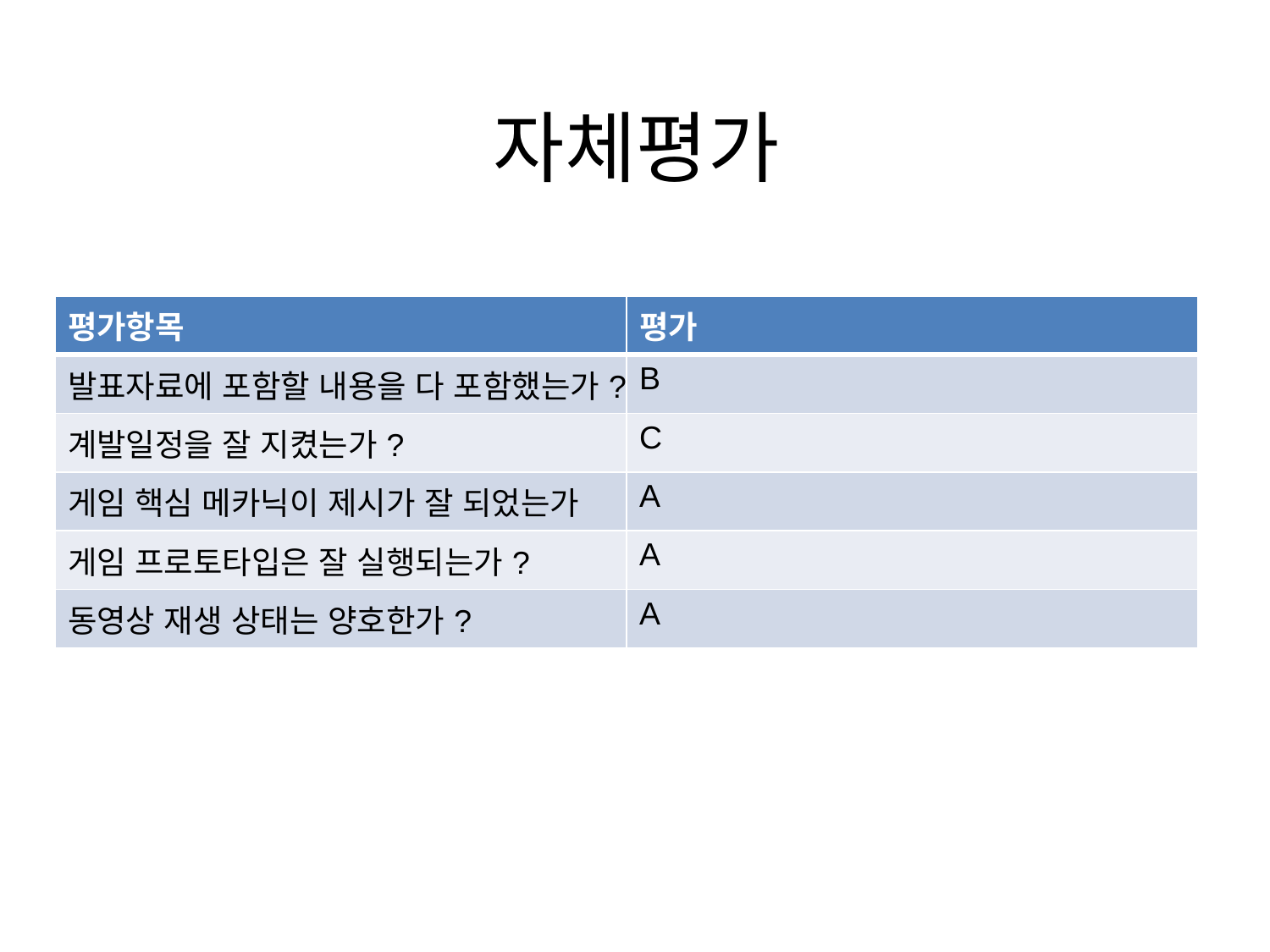

# 자체평가
| 평가항목 | 평가 |
| --- | --- |
| 발표자료에 포함할 내용을 다 포함했는가? | B |
| 계발일정을 잘 지켰는가? | C |
| 게임 핵심 메카닉이 제시가 잘 되었는가 | A |
| 게임 프로토타입은 잘 실행되는가? | A |
| 동영상 재생 상태는 양호한가? | A |